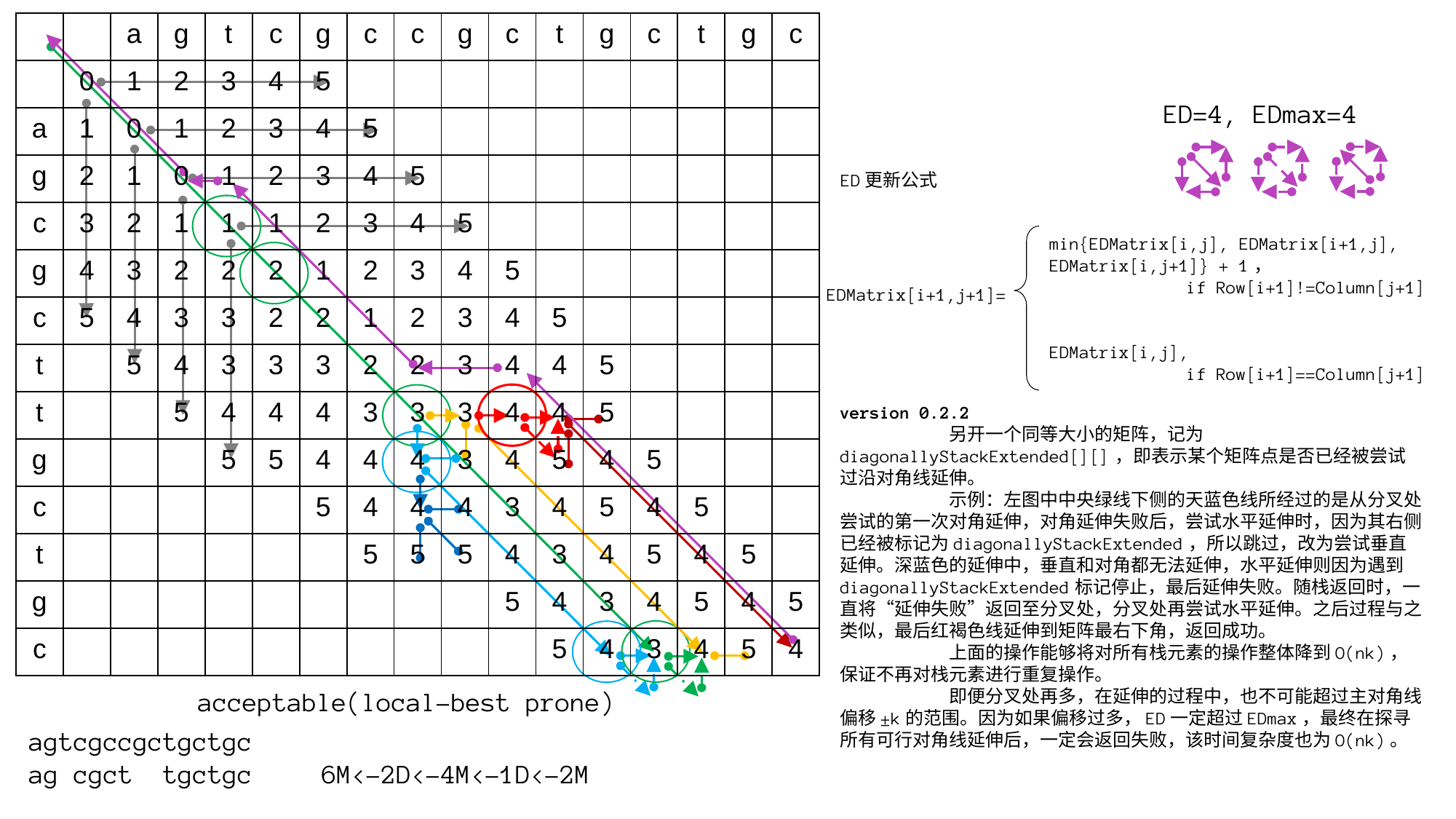

|  |  | a | g | t | c | g | c | c | g | c | t | g | c | t | g | c |
| --- | --- | --- | --- | --- | --- | --- | --- | --- | --- | --- | --- | --- | --- | --- | --- | --- |
|  | 0 | 1 | 2 | 3 | 4 | 5 |  |  |  |  |  |  |  |  |  |  |
| a | 1 | 0 | 1 | 2 | 3 | 4 | 5 |  |  |  |  |  |  |  |  |  |
| g | 2 | 1 | 0 | 1 | 2 | 3 | 4 | 5 |  |  |  |  |  |  |  |  |
| c | 3 | 2 | 1 | 1 | 1 | 2 | 3 | 4 | 5 |  |  |  |  |  |  |  |
| g | 4 | 3 | 2 | 2 | 2 | 1 | 2 | 3 | 4 | 5 |  |  |  |  |  |  |
| c | 5 | 4 | 3 | 3 | 2 | 2 | 1 | 2 | 3 | 4 | 5 |  |  |  |  |  |
| t |  | 5 | 4 | 3 | 3 | 3 | 2 | 2 | 3 | 4 | 4 | 5 |  |  |  |  |
| t |  |  | 5 | 4 | 4 | 4 | 3 | 3 | 3 | 4 | 4 | 5 |  |  |  |  |
| g |  |  |  | 5 | 5 | 4 | 4 | 4 | 3 | 4 | 5 | 4 | 5 |  |  |  |
| c |  |  |  |  |  | 5 | 4 | 4 | 4 | 3 | 4 | 5 | 4 | 5 |  |  |
| t |  |  |  |  |  |  | 5 | 5 | 5 | 4 | 3 | 4 | 5 | 4 | 5 |  |
| g |  |  |  |  |  |  |  |  |  | 5 | 4 | 3 | 4 | 5 | 4 | 5 |
| c |  |  |  |  |  |  |  |  |  |  | 5 | 4 | 3 | 4 | 5 | 4 |
ED=4, EDmax=4
ED更新公式

min{EDMatrix[i,j], EDMatrix[i+1,j], EDMatrix[i,j+1]} + 1，
if Row[i+1]!=Column[j+1]
EDMatrix[i+1,j+1]=
EDMatrix[i,j],
if Row[i+1]==Column[j+1]

version 0.2.2
	另开一个同等大小的矩阵，记为diagonallyStackExtended[][]，即表示某个矩阵点是否已经被尝试过沿对角线延伸。
	示例：左图中中央绿线下侧的天蓝色线所经过的是从分叉处尝试的第一次对角延伸，对角延伸失败后，尝试水平延伸时，因为其右侧已经被标记为diagonallyStackExtended，所以跳过，改为尝试垂直延伸。深蓝色的延伸中，垂直和对角都无法延伸，水平延伸则因为遇到diagonallyStackExtended标记停止，最后延伸失败。随栈返回时，一直将“延伸失败”返回至分叉处，分叉处再尝试水平延伸。之后过程与之类似，最后红褐色线延伸到矩阵最右下角，返回成功。
	上面的操作能够将对所有栈元素的操作整体降到O(nk)，保证不再对栈元素进行重复操作。
	即便分叉处再多，在延伸的过程中，也不可能超过主对角线偏移±k的范围。因为如果偏移过多，ED一定超过EDmax，最终在探寻所有可行对角线延伸后，一定会返回失败，该时间复杂度也为O(nk)。

acceptable(local-best prone)
agtcgccgctgctgc
ag cgct  tgctgc
6M<-2D<-4M<-1D<-2M